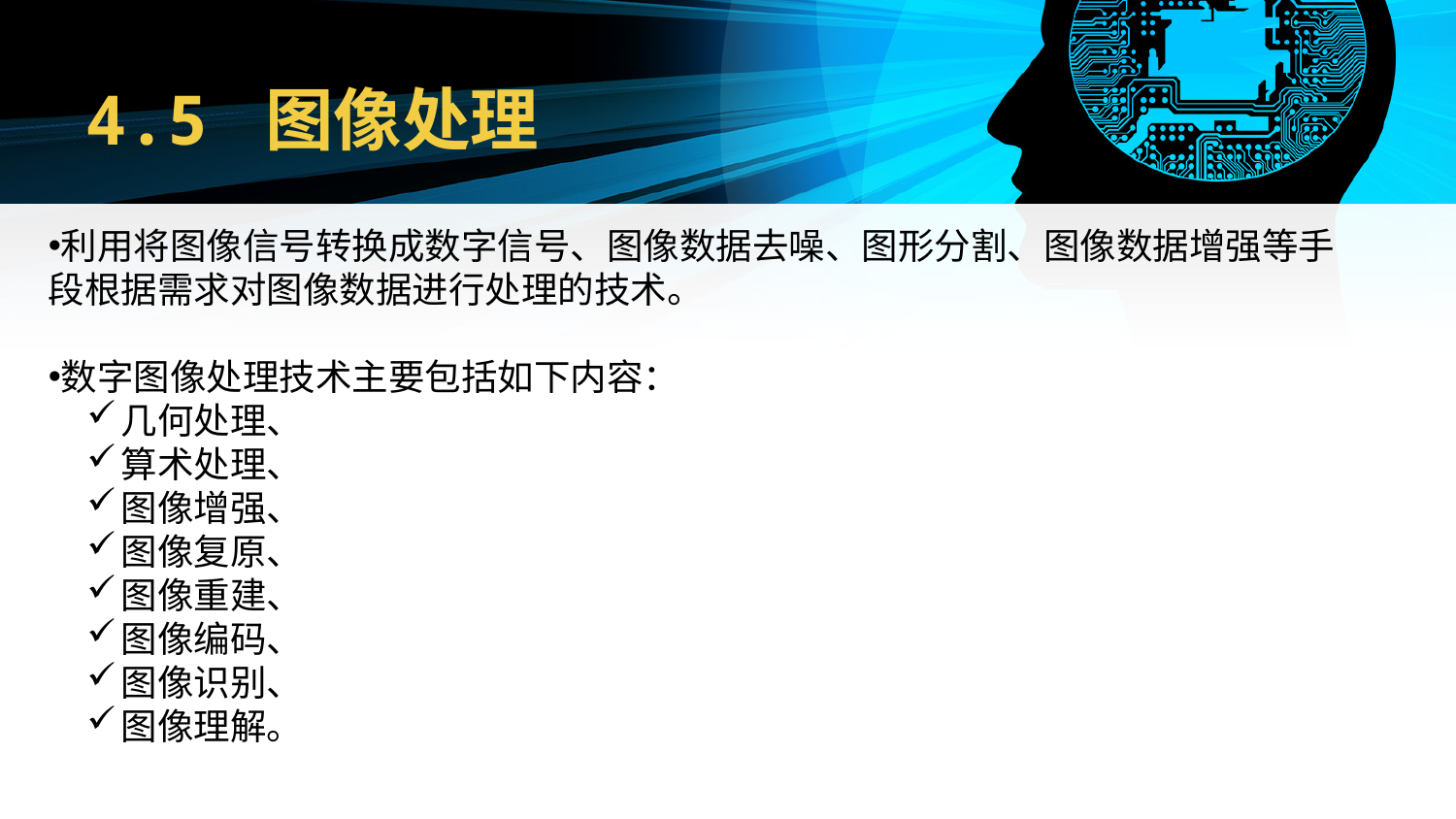

# 4.5 图像处理
利用将图像信号转换成数字信号、图像数据去噪、图形分割、图像数据增强等手段根据需求对图像数据进行处理的技术。

数字图像处理技术主要包括如下内容：
几何处理、
算术处理、
图像增强、
图像复原、
图像重建、
图像编码、
图像识别、
图像理解。